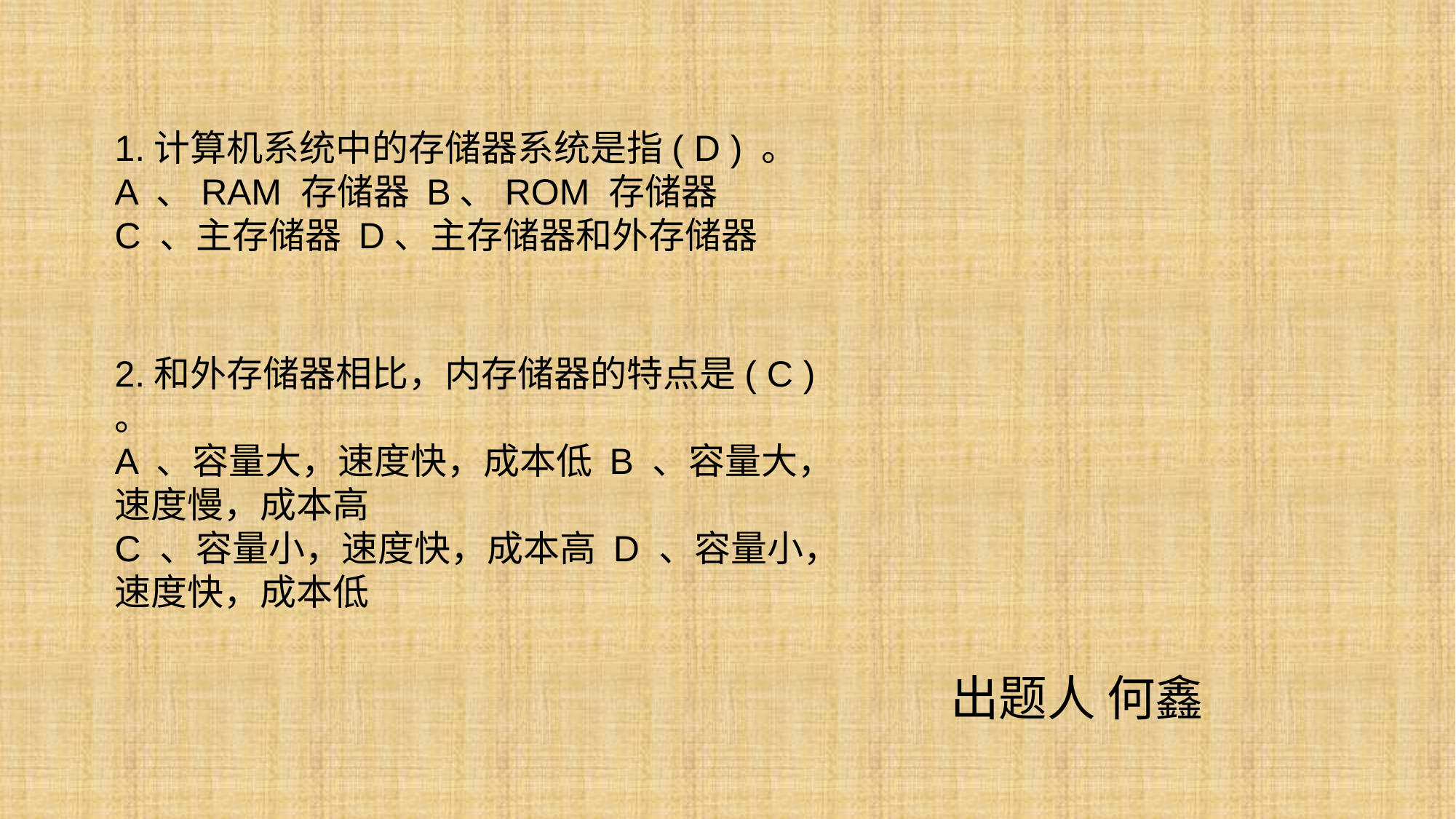

1.计算机系统中的存储器系统是指( D ) 。
A 、RAM 存储器 B、ROM 存储器
C 、主存储器 D、主存储器和外存储器
2.和外存储器相比，内存储器的特点是( C ) 。
A 、容量大，速度快，成本低 B 、容量大，速度慢，成本高
C 、容量小，速度快，成本高 D 、容量小，速度快，成本低
出题人 何鑫